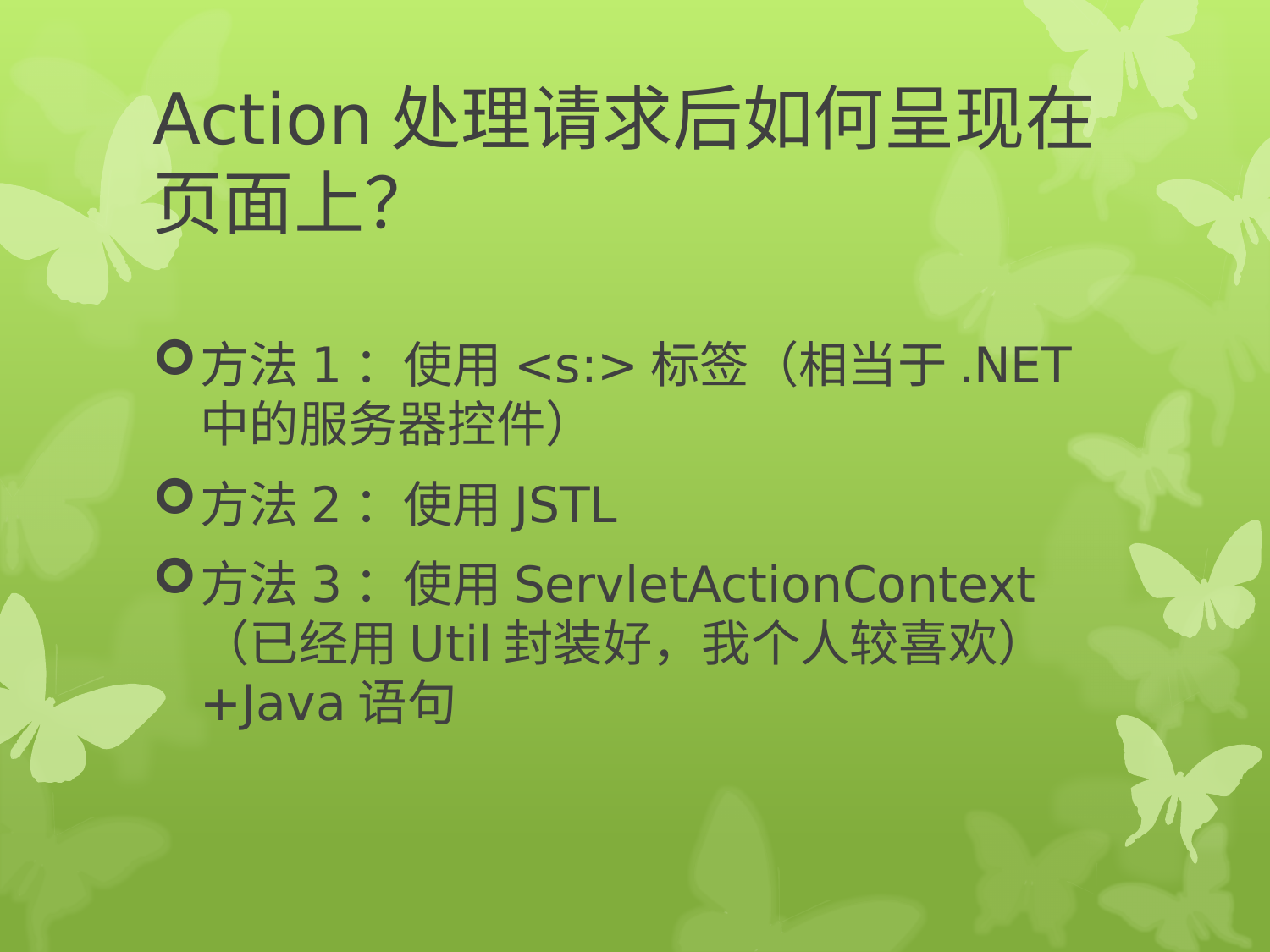

# Action处理请求后如何呈现在页面上？
方法1：使用<s:>标签（相当于.NET中的服务器控件）
方法2：使用JSTL
方法3：使用ServletActionContext（已经用Util封装好，我个人较喜欢）+Java语句